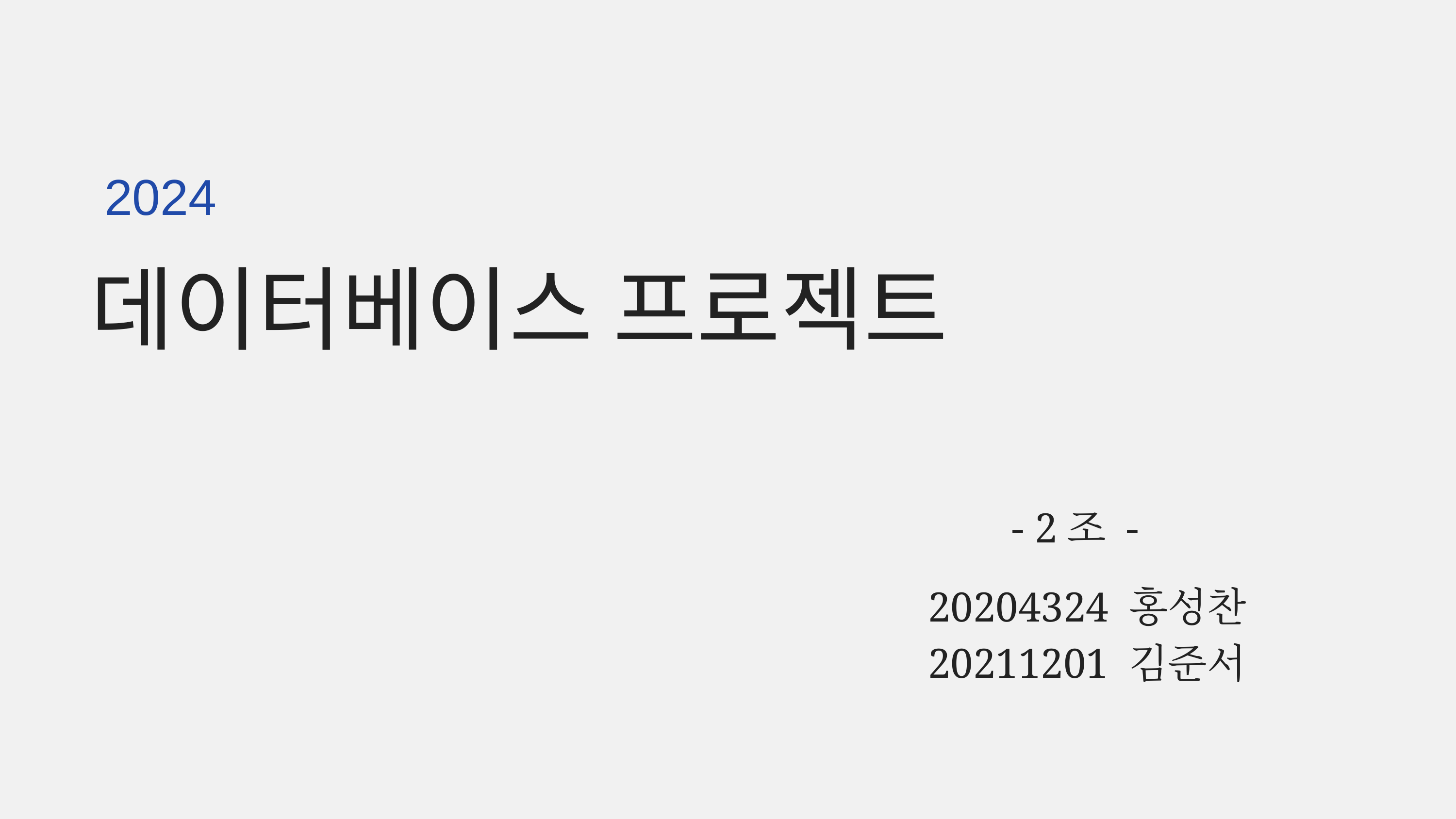

2024
데이터베이스 프로젝트
 - 2조 -
20204324 홍성찬
20211201 김준서